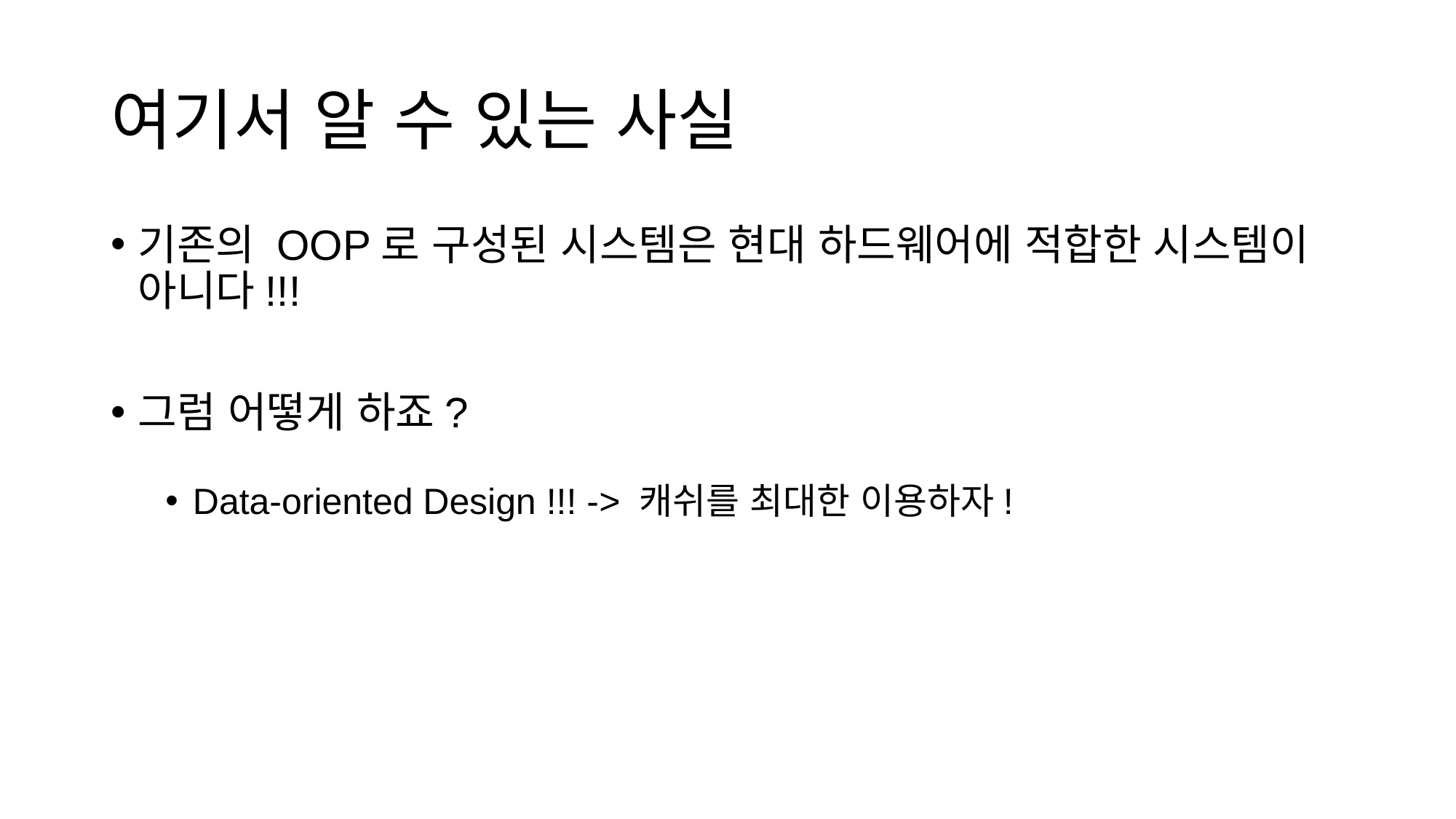

# 여기서 알 수 있는 사실
기존의 OOP로 구성된 시스템은 현대 하드웨어에 적합한 시스템이 아니다!!!

그럼 어떻게 하죠?

Data-oriented Design !!! -> 캐쉬를 최대한 이용하자!